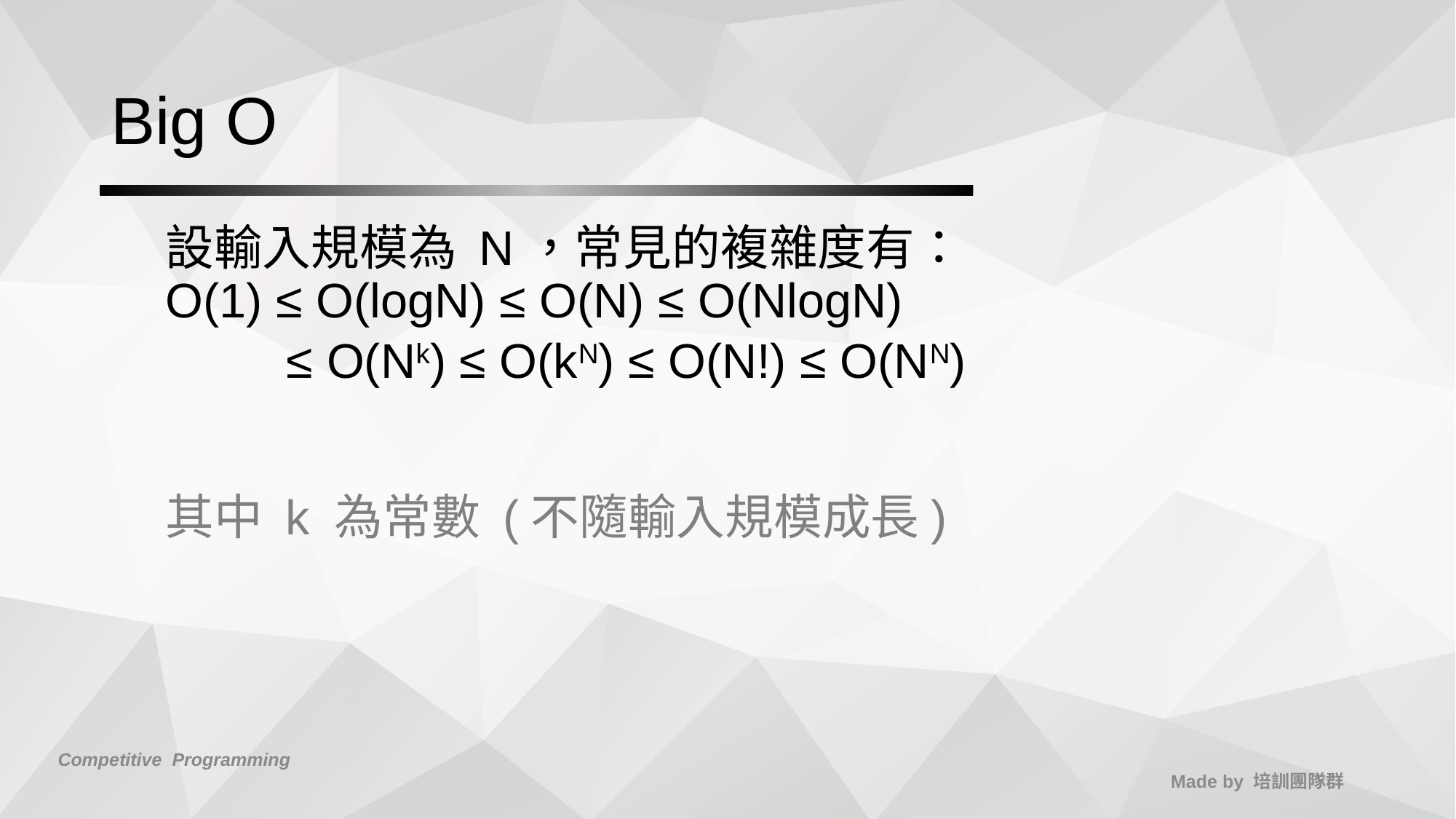

# Big O
設輸入規模為 N，常見的複雜度有：
O(1) ≤ O(logN) ≤ O(N) ≤ O(NlogN)
         ≤ O(Nk) ≤ O(kN) ≤ O(N!) ≤ O(NN)

其中 k 為常數 (不隨輸入規模成長)